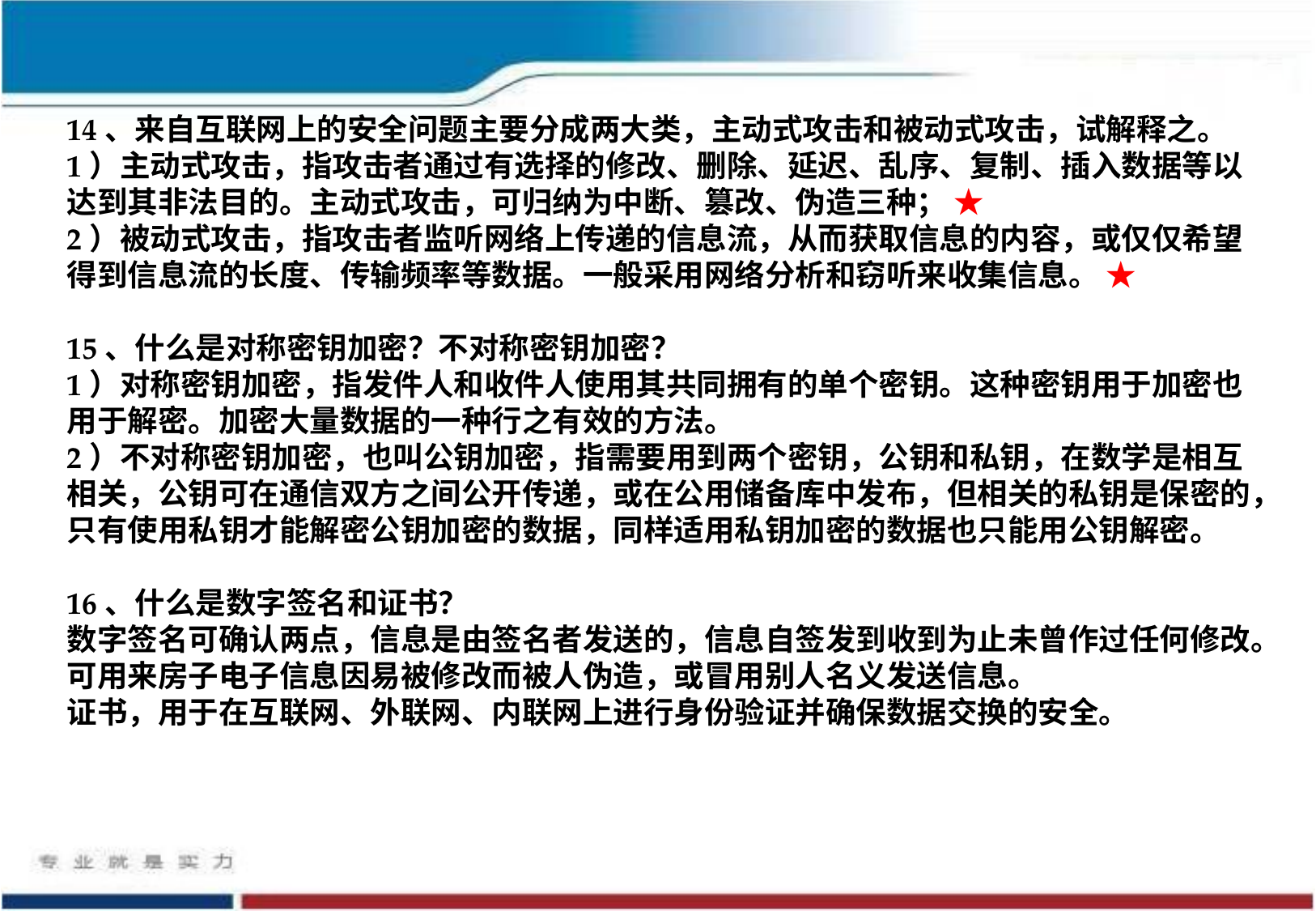

14、来自互联网上的安全问题主要分成两大类，主动式攻击和被动式攻击，试解释之。
1）主动式攻击，指攻击者通过有选择的修改、删除、延迟、乱序、复制、插入数据等以达到其非法目的。主动式攻击，可归纳为中断、篡改、伪造三种； ★
2）被动式攻击，指攻击者监听网络上传递的信息流，从而获取信息的内容，或仅仅希望得到信息流的长度、传输频率等数据。一般采用网络分析和窃听来收集信息。 ★

15、什么是对称密钥加密？不对称密钥加密？
1）对称密钥加密，指发件人和收件人使用其共同拥有的单个密钥。这种密钥用于加密也用于解密。加密大量数据的一种行之有效的方法。
2）不对称密钥加密，也叫公钥加密，指需要用到两个密钥，公钥和私钥，在数学是相互相关，公钥可在通信双方之间公开传递，或在公用储备库中发布，但相关的私钥是保密的，只有使用私钥才能解密公钥加密的数据，同样适用私钥加密的数据也只能用公钥解密。

16、什么是数字签名和证书？
数字签名可确认两点，信息是由签名者发送的，信息自签发到收到为止未曾作过任何修改。可用来房子电子信息因易被修改而被人伪造，或冒用别人名义发送信息。
证书，用于在互联网、外联网、内联网上进行身份验证并确保数据交换的安全。